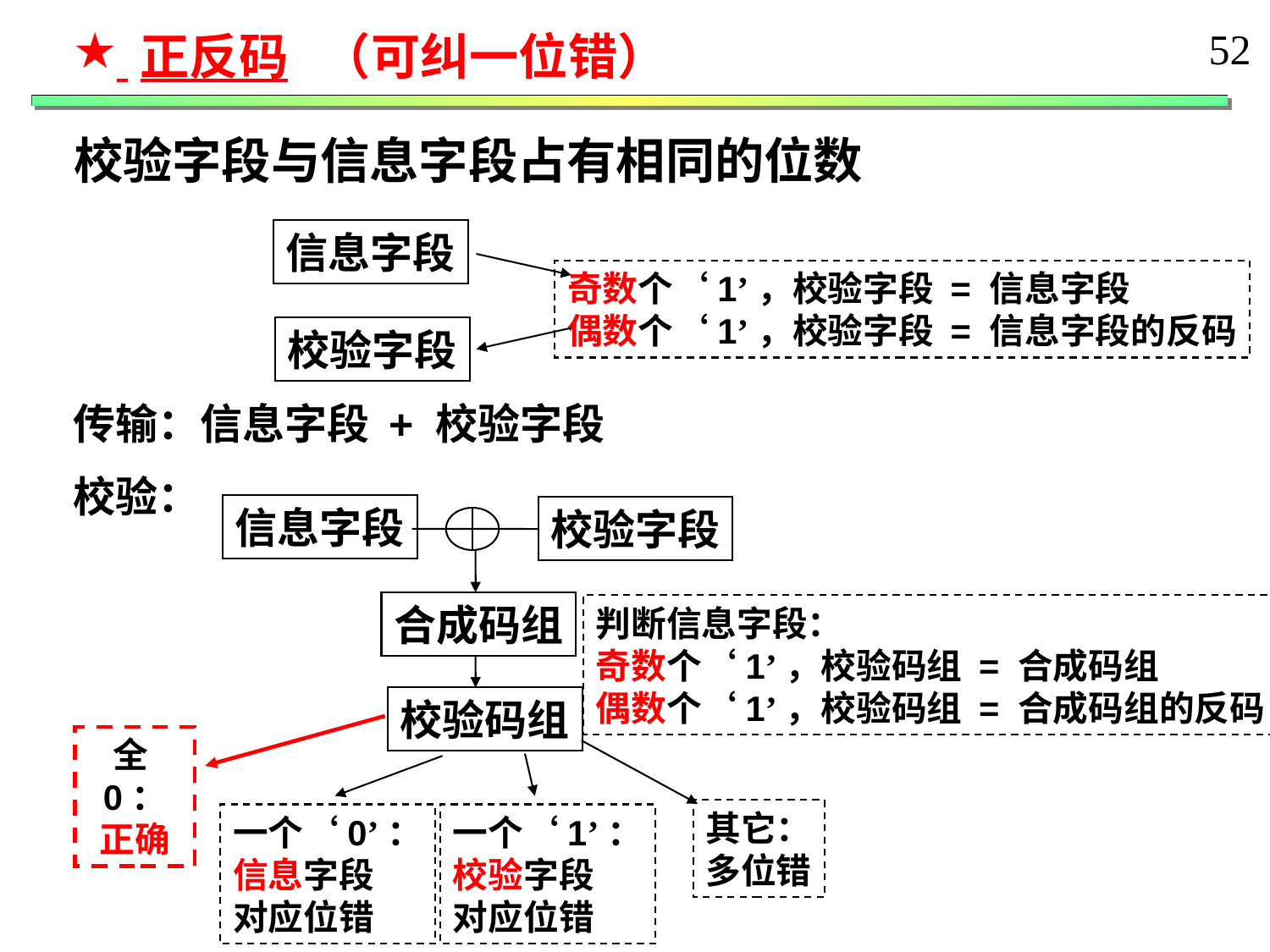

52
 正反码   （可纠一位错）

校验字段与信息字段占有相同的位数
信息字段

奇数个‘1’，校验字段 = 信息字段
偶数个‘1’，校验字段 = 信息字段的反码
校验字段

传输：信息字段 + 校验字段

校验：
信息字段
校验字段

合成码组

校验码组

全0：
正确

其它：
多位错
一个‘0’：
信息字段
对应位错
一个‘1’：
校验字段
对应位错
判断信息字段：
奇数个‘1’，校验码组 = 合成码组
偶数个‘1’，校验码组 = 合成码组的反码